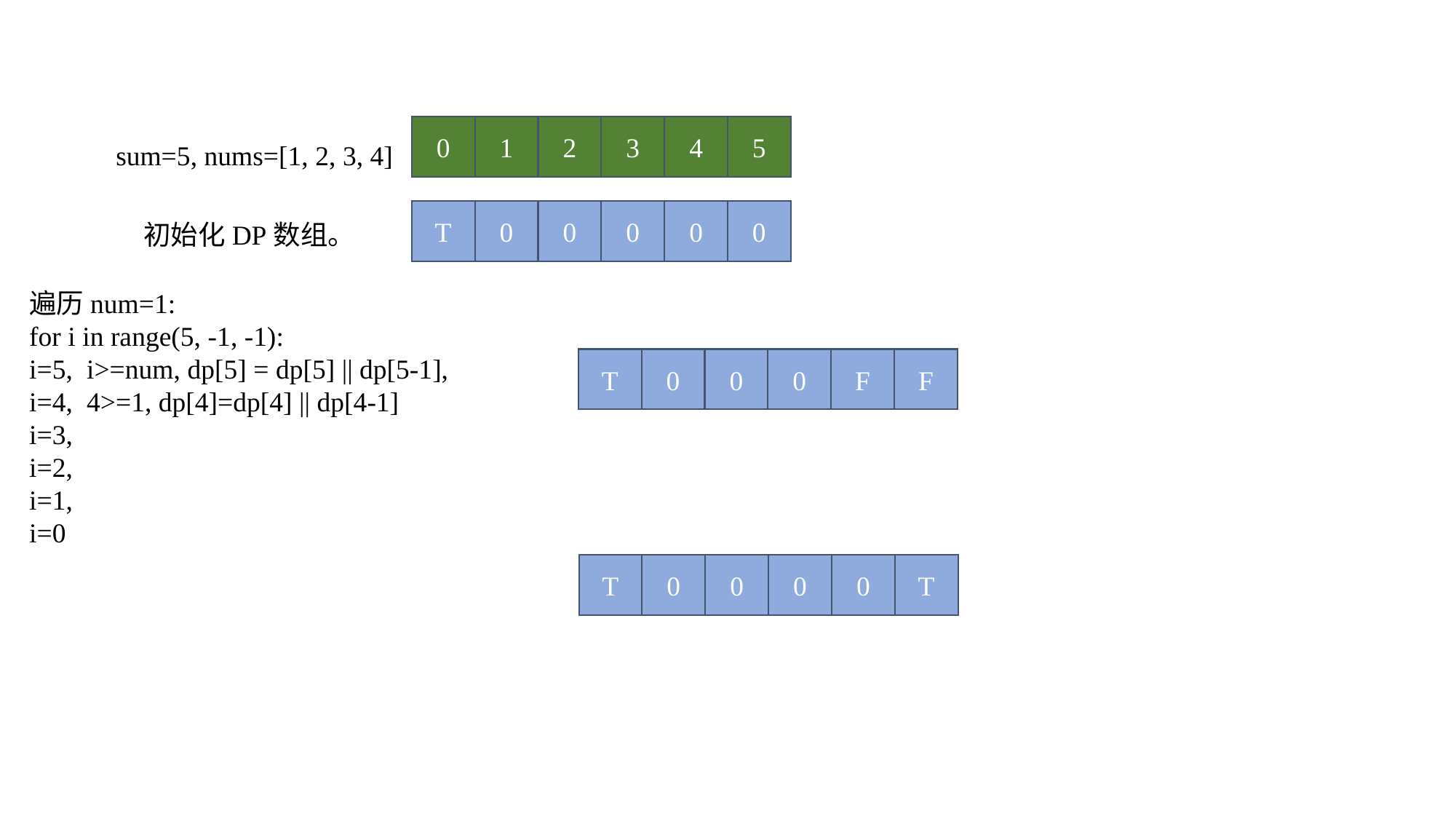

4
5
0
1
2
3
sum=5, nums=[1, 2, 3, 4]
0
0
T
0
0
0
初始化DP数组。
遍历num=1:
for i in range(5, -1, -1):
i=5,  i>=num, dp[5] = dp[5] || dp[5-1],
i=4,  4>=1, dp[4]=dp[4] || dp[4-1]
i=3,
i=2,
i=1,
i=0
F
F
T
0
0
0
0
T
T
0
0
0